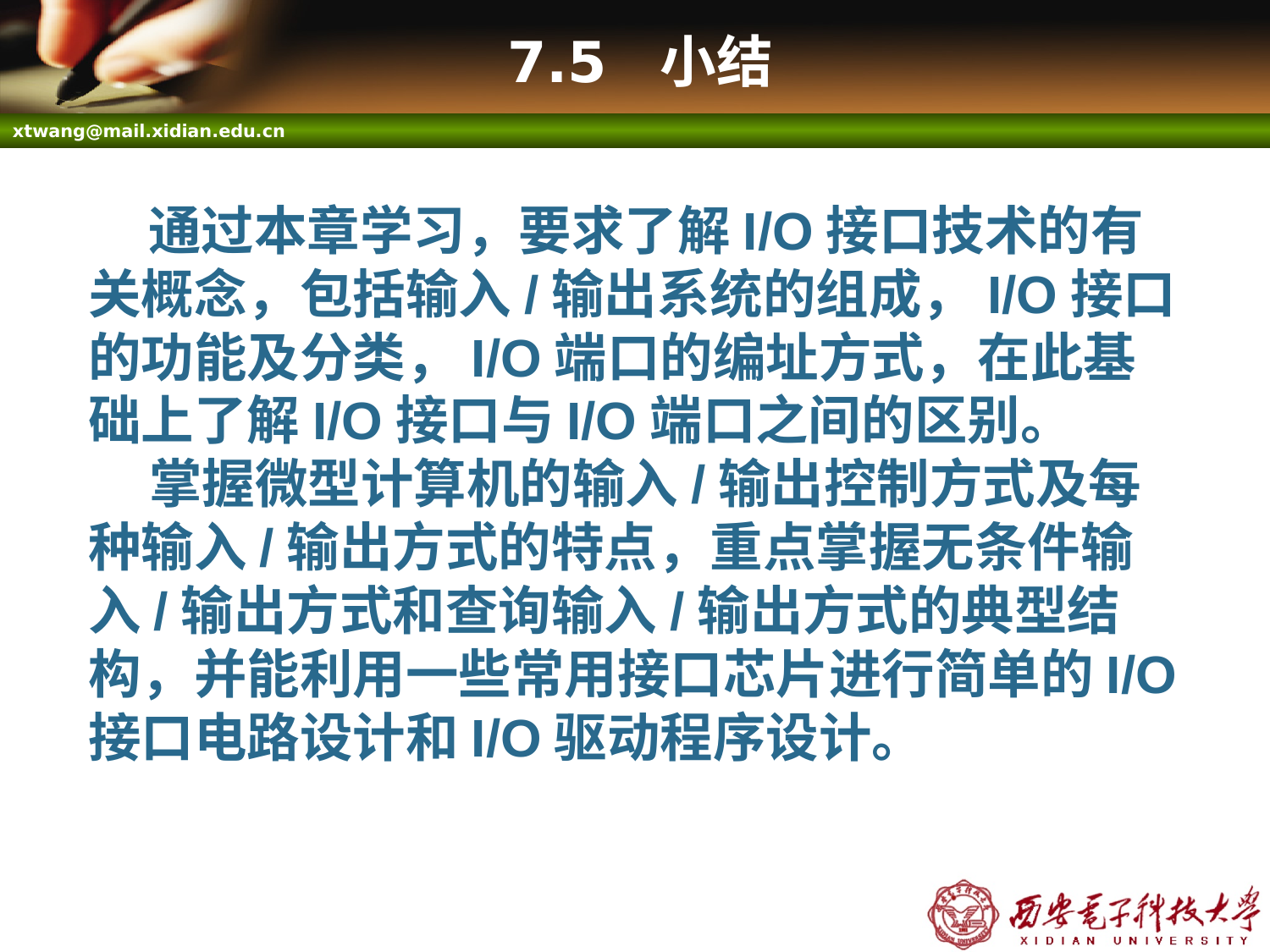

# 7.5  小结
    通过本章学习，要求了解I/O接口技术的有关概念，包括输入/输出系统的组成，I/O接口的功能及分类，I/O端口的编址方式，在此基础上了解I/O接口与I/O端口之间的区别。
    掌握微型计算机的输入/输出控制方式及每种输入/输出方式的特点，重点掌握无条件输入/输出方式和查询输入/输出方式的典型结构，并能利用一些常用接口芯片进行简单的I/O接口电路设计和I/O驱动程序设计。